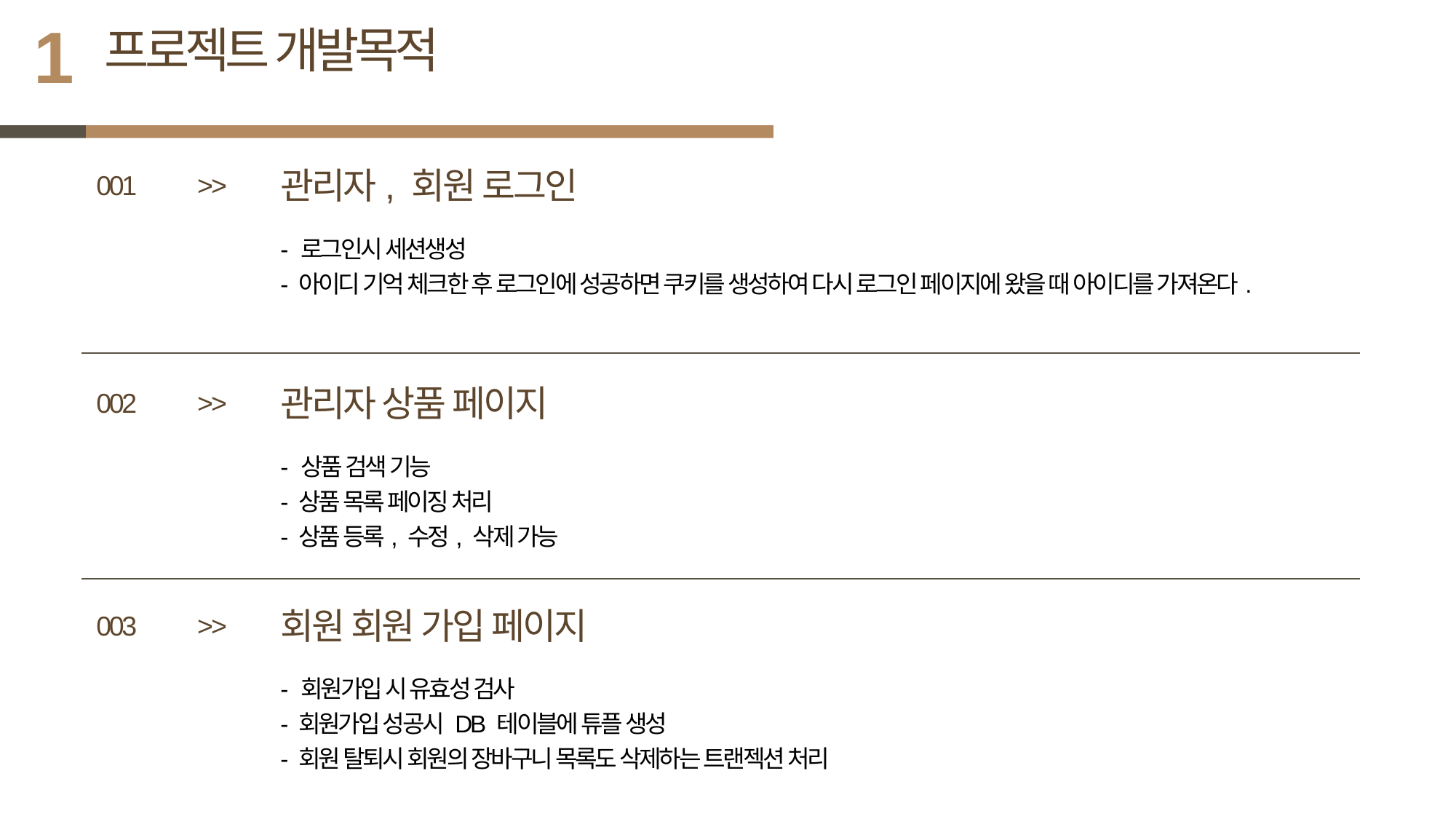

1
프로젝트 개발목적

관리자, 회원 로그인
001
>>
- 로그인시 세션생성
- 아이디 기억 체크한 후 로그인에 성공하면 쿠키를 생성하여 다시 로그인 페이지에 왔을 때 아이디를 가져온다.
관리자 상품 페이지
002
>>
- 상품 검색 기능
- 상품 목록 페이징 처리
- 상품 등록, 수정, 삭제 가능
회원 회원 가입 페이지
003
>>
- 회원가입 시 유효성 검사
- 회원가입 성공시 DB 테이블에 튜플 생성
- 회원 탈퇴시 회원의 장바구니 목록도 삭제하는 트랜젝션 처리